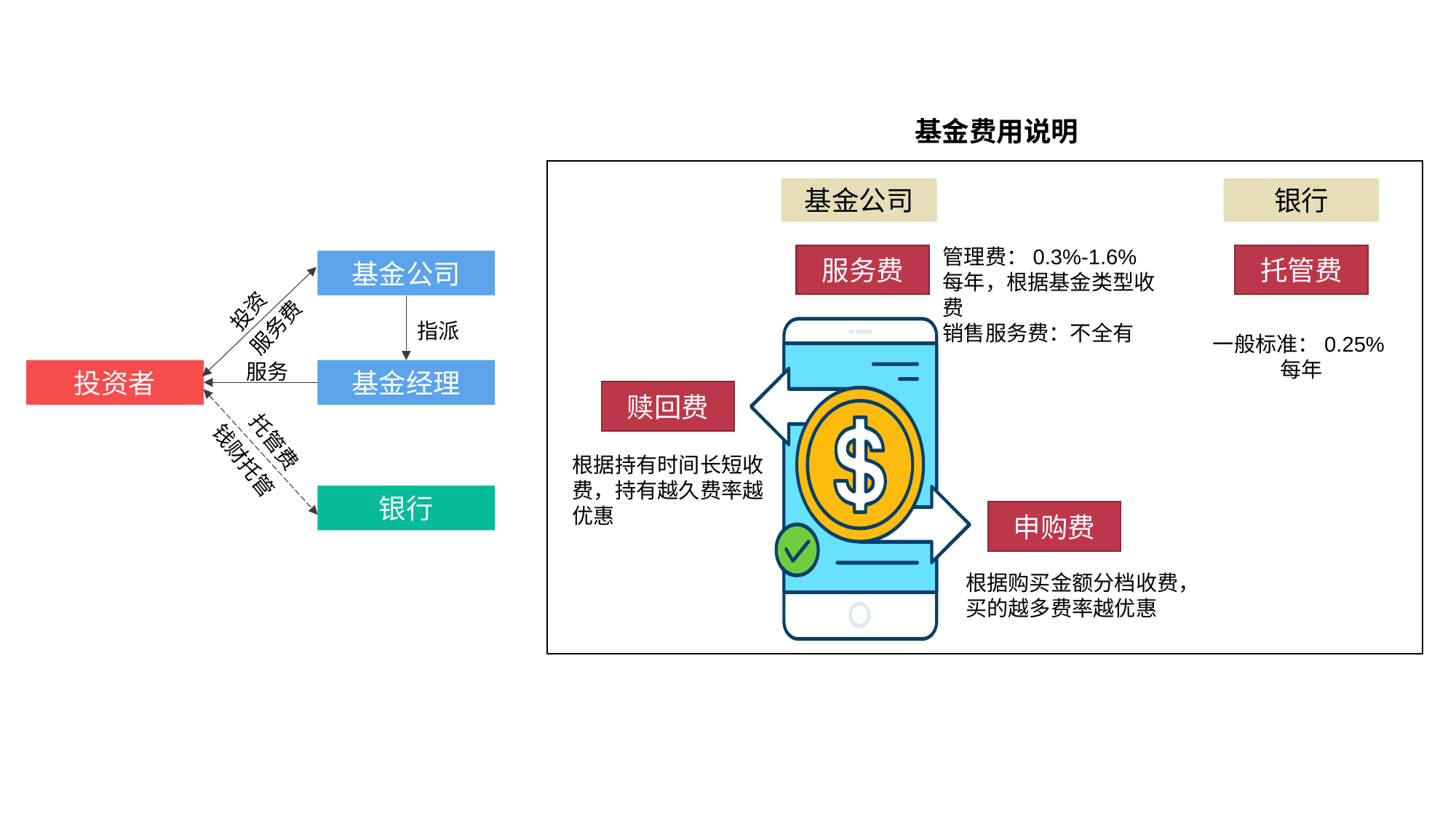

基金费用说明

银行
基金公司
管理费：0.3%-1.6%每年，根据基金类型收费
销售服务费：不全有
托管费
服务费

一般标准：0.25%每年
赎回费
根据持有时间长短收费，持有越久费率越优惠
申购费
根据购买金额分档收费，买的越多费率越优惠
基金公司
投资
服务费
指派
服务
投资者
基金经理
托管费
钱财托管
银行